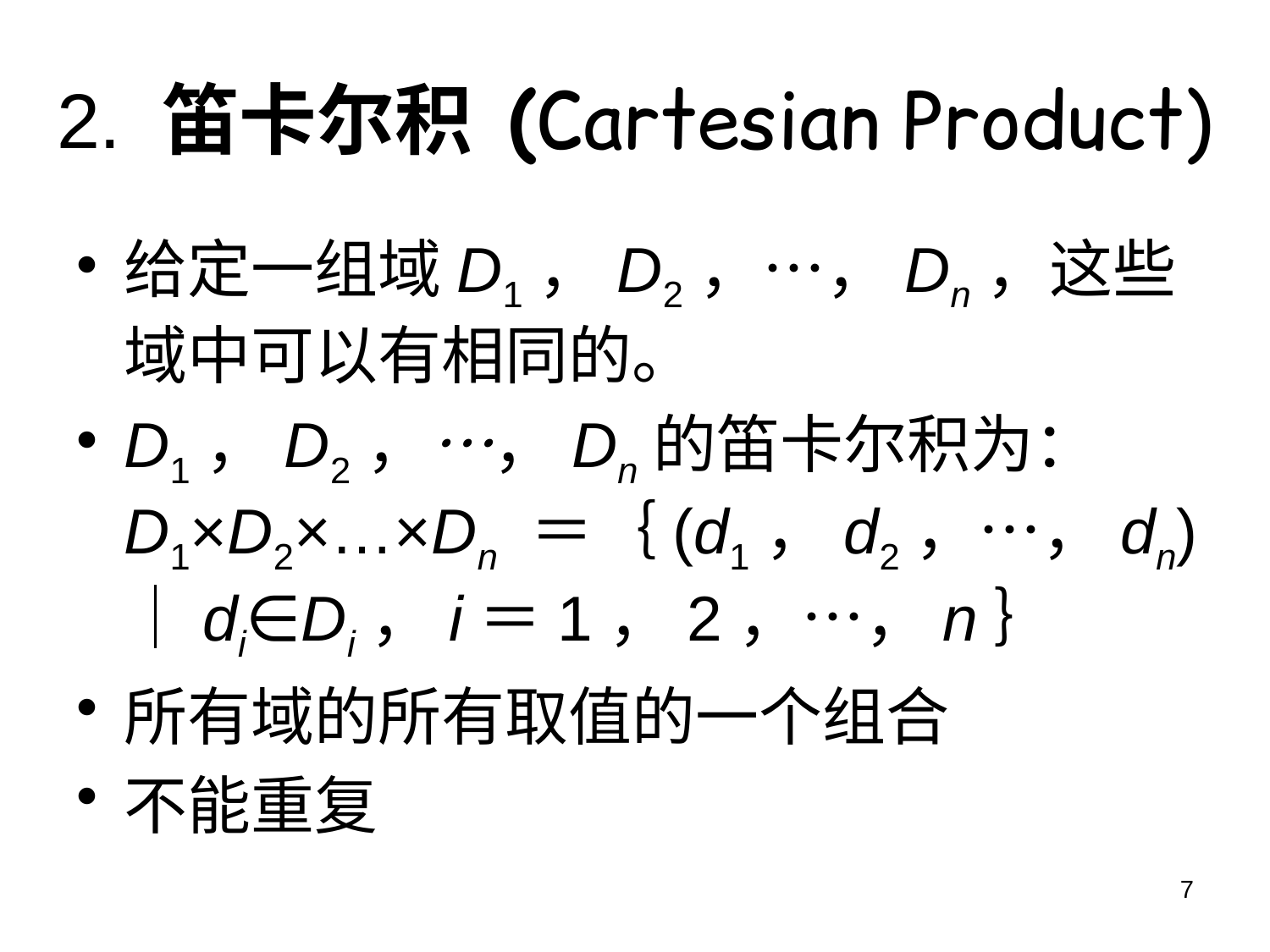

# 2. 笛卡尔积 (Cartesian Product)
给定一组域D1，D2，…，Dn，这些域中可以有相同的。
D1，D2，…，Dn的笛卡尔积为：D1×D2×…×Dn ＝｛(d1，d2，…，dn)｜di∈Di，i＝1，2，…，n｝
所有域的所有取值的一个组合
不能重复

7